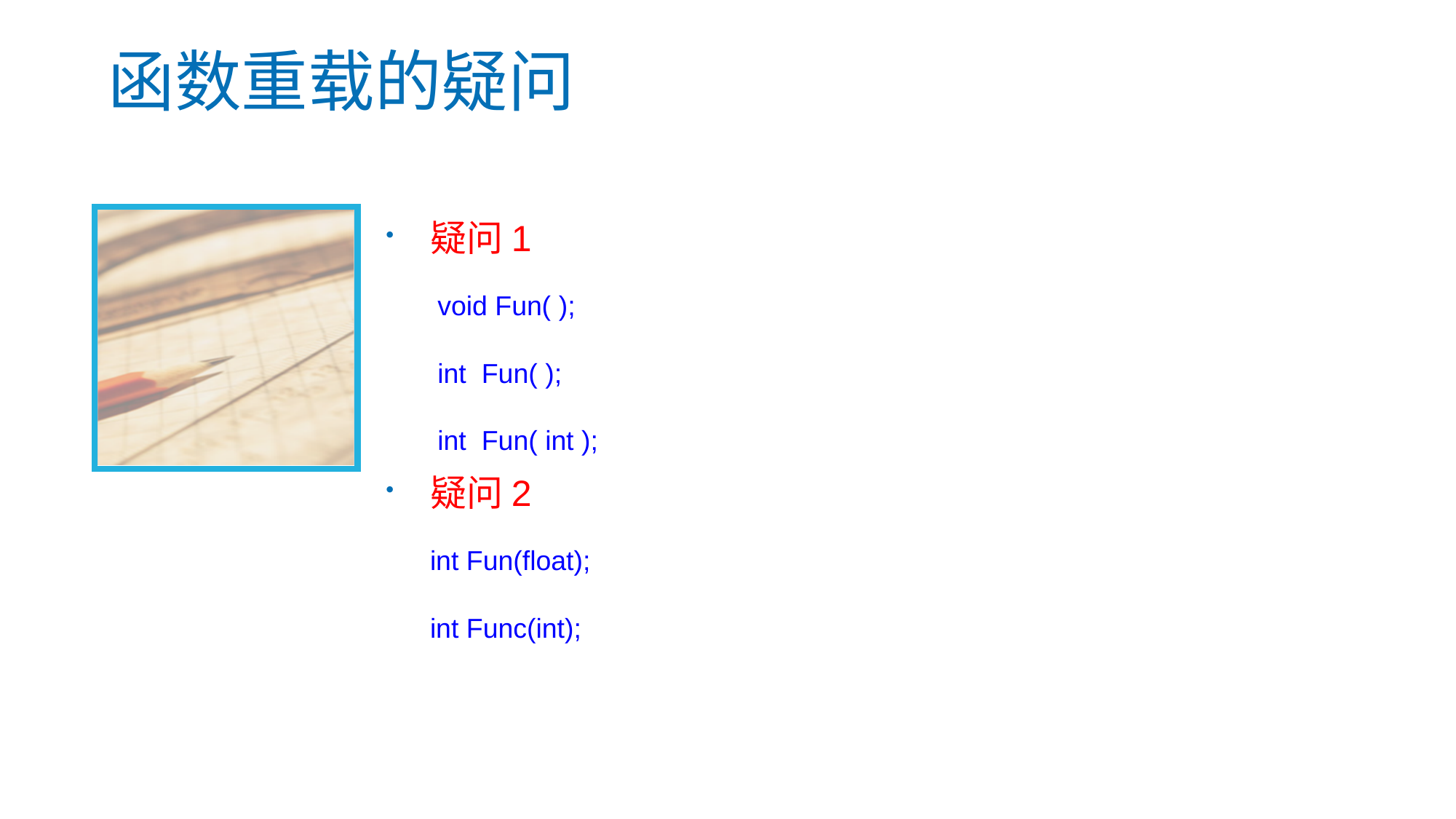

# 函数重载的疑问
疑问1
 void Fun( );
 int  Fun( );
 int  Fun( int );
疑问2
int Fun(float);
int Func(int);